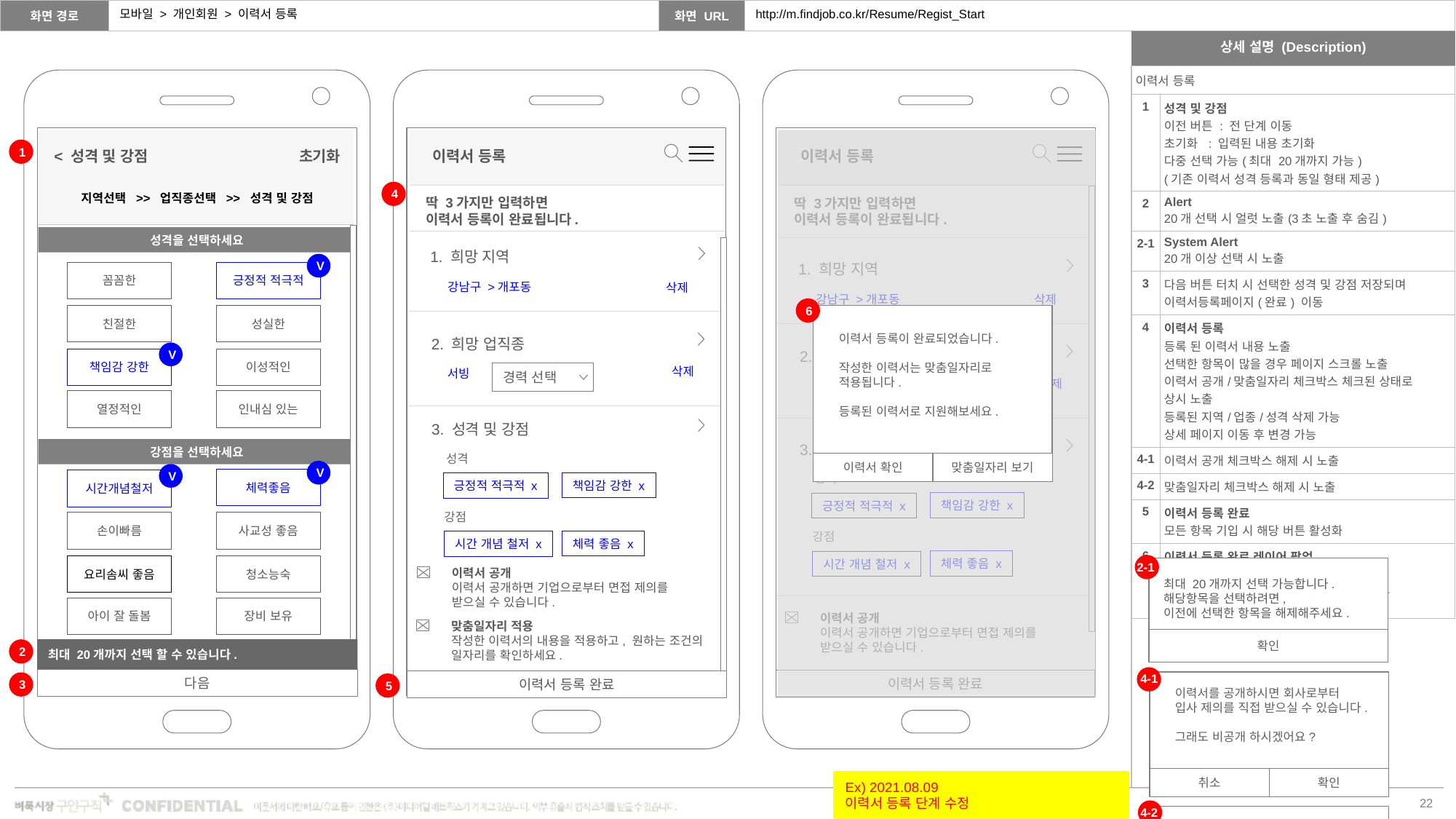

모바일 > 개인회원 > 이력서 등록
http://m.findjob.co.kr/Resume/Regist_Start
| 이력서 등록 |  |
| --- | --- |
| 1 | 성격 및 강점 이전 버튼 : 전 단계 이동 초기화 : 입력된 내용 초기화 다중 선택 가능(최대 20개까지 가능) (기존 이력서 성격 등록과 동일 형태 제공) |
| 2 | Alert 20개 선택 시 얼럿 노출(3초 노출 후 숨김) |
| 2-1 | System Alert 20개 이상 선택 시 노출 |
| 3 | 다음 버튼 터치 시 선택한 성격 및 강점 저장되며 이력서등록페이지(완료) 이동 |
| 4 | 이력서 등록 등록 된 이력서 내용 노출 선택한 항목이 많을 경우 페이지 스크롤 노출 이력서 공개/맞춤일자리 체크박스 체크된 상태로 상시 노출 등록된 지역/업종/성격 삭제 가능 상세 페이지 이동 후 변경 가능 |
| 4-1 | 이력서 공개 체크박스 해제 시 노출 |
| 4-2 | 맞춤일자리 체크박스 해제 시 노출 |
| 5 | 이력서 등록 완료 모든 항목 기입 시 해당 버튼 활성화 |
| 6 | 이력서 등록 완료 레이어 팝업 이력서 확인 – 이력서 수정 페이지 이동 맞춤일자리 확인 - 맞춤 일자리 페이지 이동 : http://m.findjob.co.kr/Service/MatchList |

1
< 성격 및 강점
초기화
이력서 등록
이력서 등록

4
지역선택  >>  업직종선택  >>  성격 및 강점
딱 3가지만 입력하면
이력서 등록이 완료됩니다.
딱 3가지만 입력하면
이력서 등록이 완료됩니다.
성격을 선택하세요
1. 희망 지역

V
1. 희망 지역

꼼꼼한
긍정적 적극적
강남구 >개포동
삭제
강남구 >개포동
삭제
6
친절한
성실한

이력서 등록이 완료되었습니다.

작성한 이력서는 맞춤일자리로 적용됩니다.

등록된 이력서로 지원해보세요.
이력서 확인
맞춤일자리 보기
2. 희망 업직종

2. 희망 업직종
V

이성적인
책임감 강한
삭제
서빙
경력 선택

삭제
서빙
경력 선택

인내심 있는
열정적인

3. 성격 및 강점

3. 성격 및 강점
강점을 선택하세요

성격

V
V
성격
체력좋음
시간개념철저
책임감 강한 x
긍정적 적극적 x
책임감 강한 x
긍정적 적극적 x
강점
손이빠름
사교성 좋음
강점
체력 좋음 x
시간 개념 철저 x
체력 좋음 x
시간 개념 철저 x
2-1

청소능숙
요리솜씨 좋음

확인
이력서 공개
이력서 공개하면 기업으로부터 면접 제의를
받으실 수 있습니다.

최대 20개까지 선택 가능합니다.
해당항목을 선택하려면,
이전에 선택한 항목을 해제해주세요.
장비 보유
아이 잘 돌봄
이력서 공개
이력서 공개하면 기업으로부터 면접 제의를
받으실 수 있습니다.

맞춤일자리 적용
작성한 이력서의 내용을 적용하고, 원하는 조건의 일자리를 확인하세요.

2
최대 20개까지 선택 할 수 있습니다.
4-1

다음
이력서 등록 완료
이력서 등록 완료

이력서를 공개하시면 회사로부터 입사 제의를 직접 받으실 수 있습니다.

그래도 비공개 하시겠어요?
취소
확인
3
5
Ex) 2021.08.09
이력서 등록 단계 수정
4-2

맞춤일자리를 적용하시면
원하는 조건의 일자리를 추천받으실 수 있습니다.

맞춤 일자리 설정을 변경하시겠습니까?

취소
확인